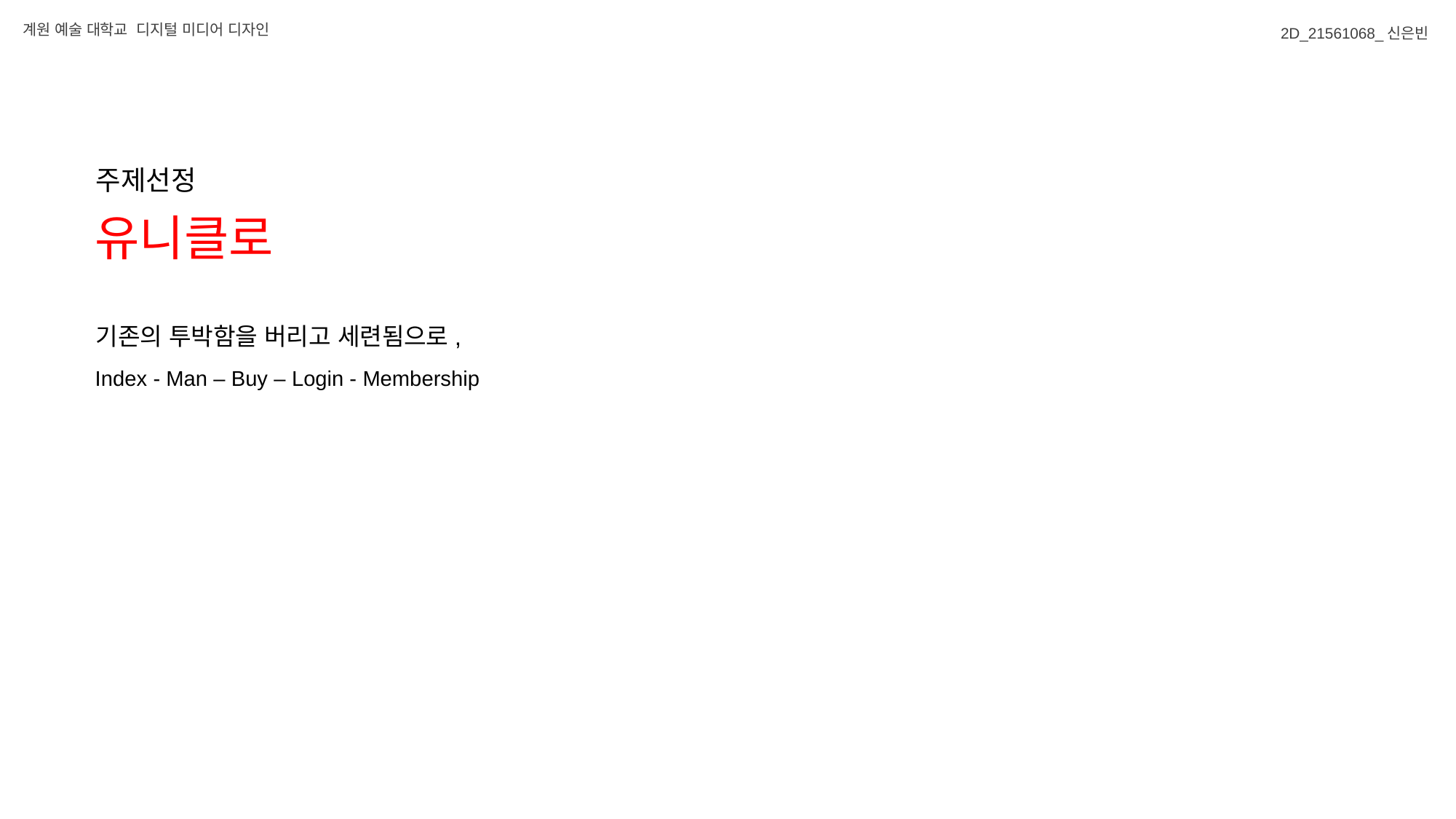

계원 예술 대학교  디지털 미디어 디자인
2D_21561068_신은빈
주제선정
유니클로
기존의 투박함을 버리고 세련됨으로,
Index - Man – Buy – Login - Membership